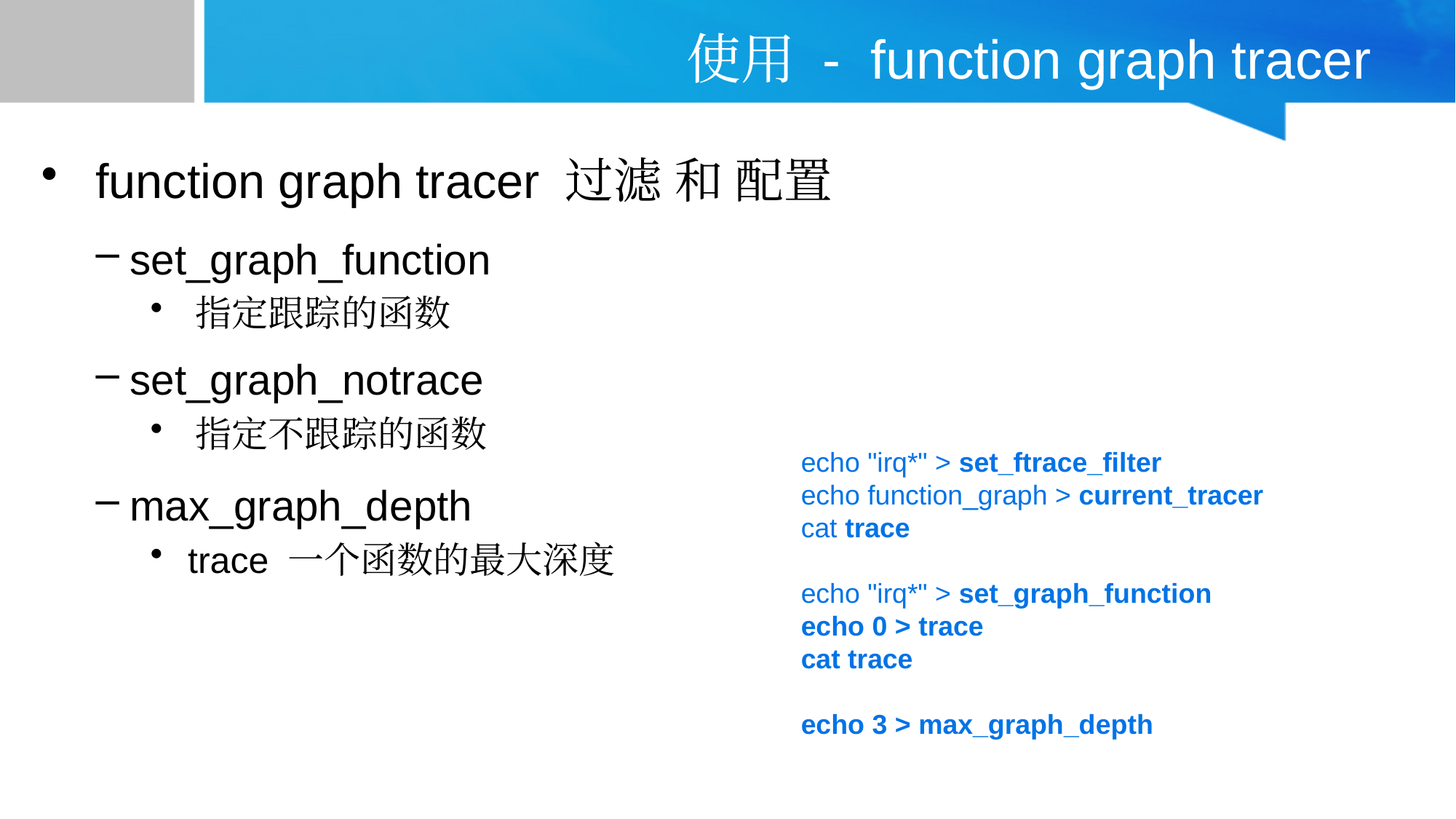

# 使用 -  function graph tracer
 function graph tracer 过滤 和 配置
set_graph_function
 指定跟踪的函数
set_graph_notrace
 指定不跟踪的函数
max_graph_depth
 trace 一个函数的最大深度
echo "irq*" > set_ftrace_filter
echo function_graph > current_tracer
cat trace

echo "irq*" > set_graph_function
echo 0 > trace
cat trace

echo 3 > max_graph_depth